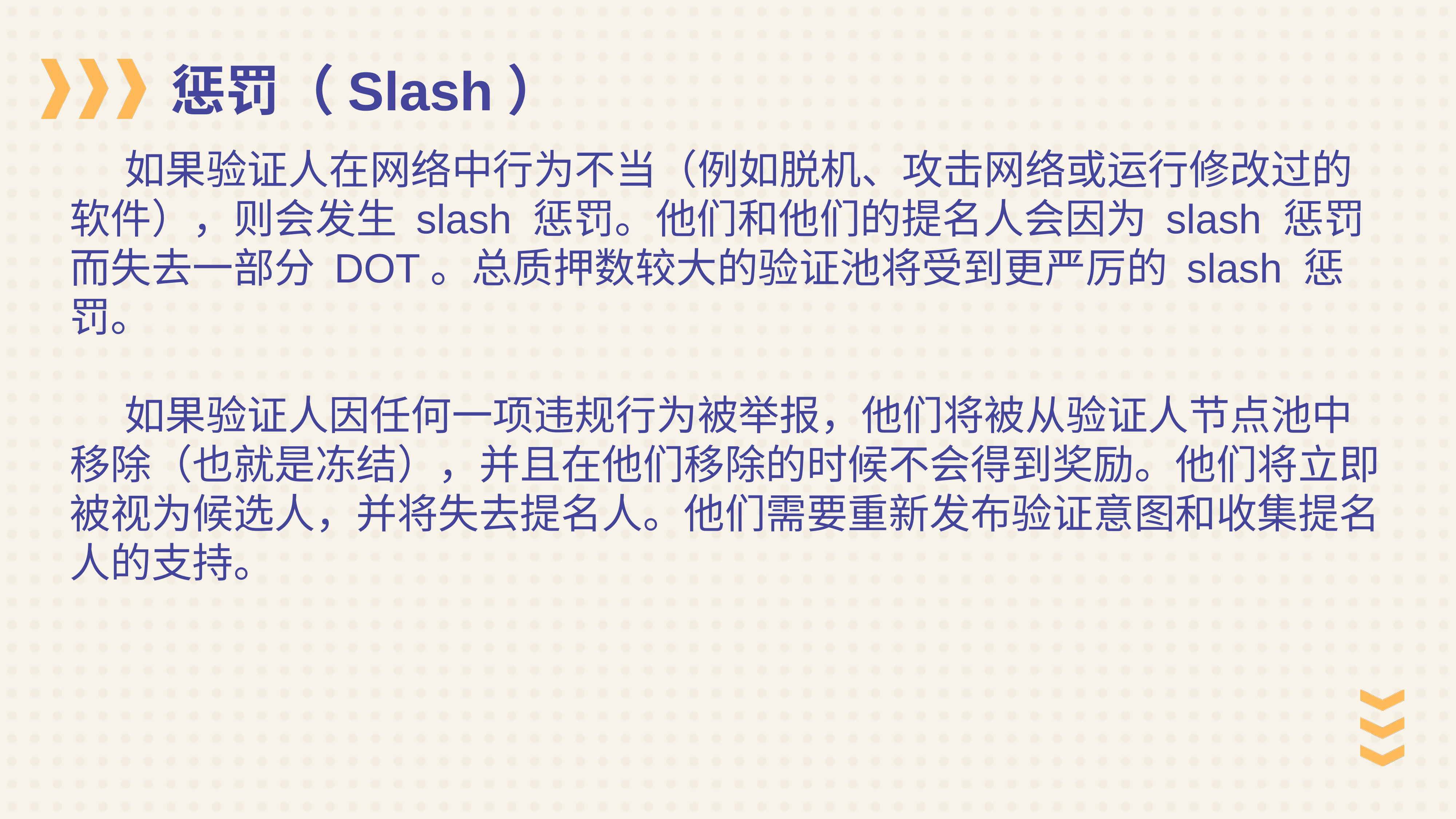

惩罚（Slash）

	如果验证人在网络中行为不当（例如脱机、攻击网络或运行修改过的软件），则会发生 slash 惩罚。他们和他们的提名人会因为 slash 惩罚而失去一部分 DOT。总质押数较大的验证池将受到更严厉的 slash 惩罚。
	如果验证人因任何一项违规行为被举报，他们将被从验证人节点池中移除（也就是冻结），并且在他们移除的时候不会得到奖励。他们将立即被视为候选人，并将失去提名人。他们需要重新发布验证意图和收集提名人的支持。